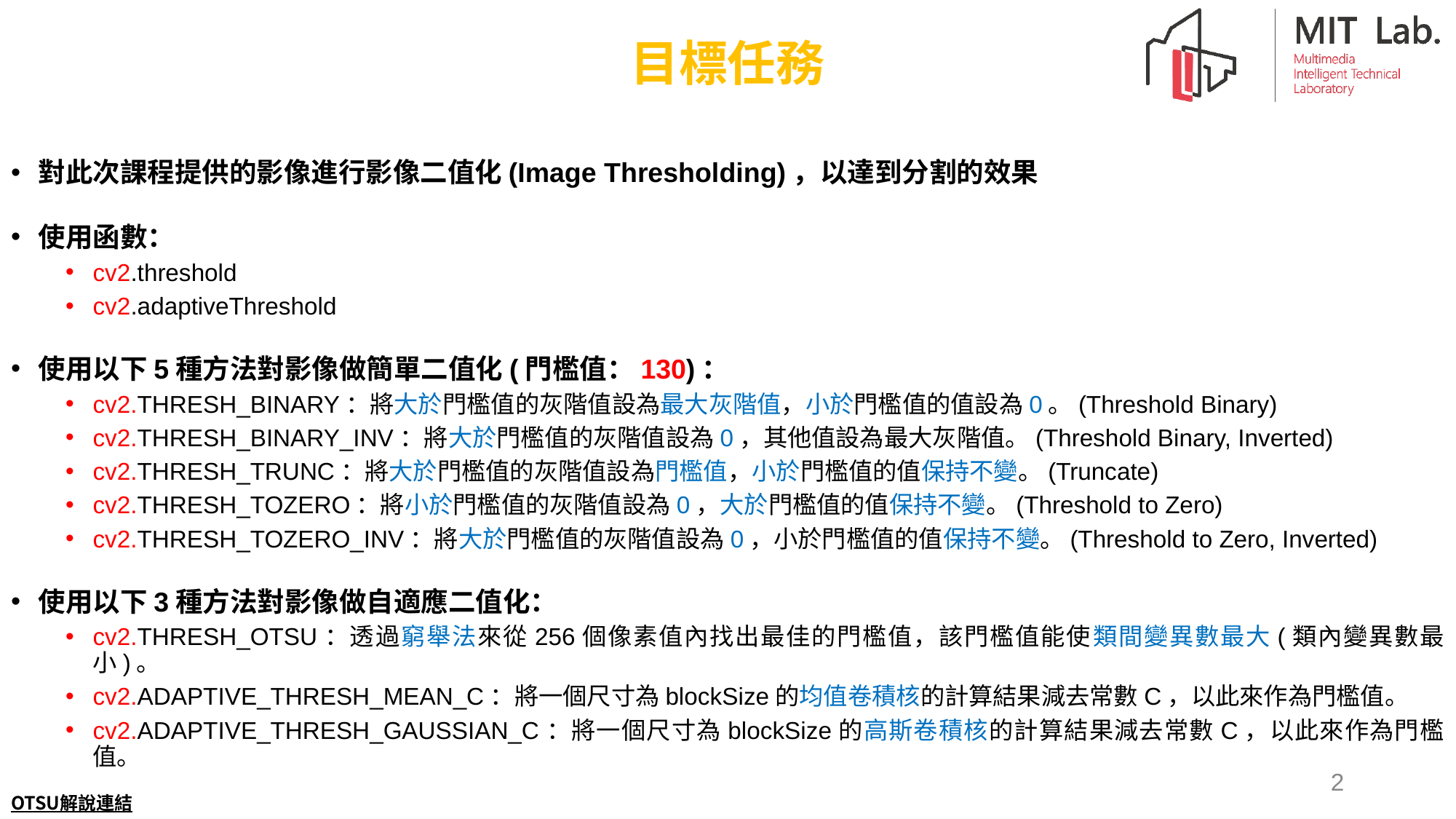

目標任務
對此次課程提供的影像進行影像二值化(Image Thresholding)，以達到分割的效果
使用函數：
cv2.threshold
cv2.adaptiveThreshold
使用以下5種方法對影像做簡單二值化(門檻值：130)：
cv2.THRESH_BINARY：將大於門檻值的灰階值設為最大灰階值，小於門檻值的值設為0。(Threshold Binary)
cv2.THRESH_BINARY_INV：將大於門檻值的灰階值設為0，其他值設為最大灰階值。(Threshold Binary, Inverted)
cv2.THRESH_TRUNC：將大於門檻值的灰階值設為門檻值，小於門檻值的值保持不變。(Truncate)
cv2.THRESH_TOZERO：將小於門檻值的灰階值設為0，大於門檻值的值保持不變。(Threshold to Zero)
cv2.THRESH_TOZERO_INV：將大於門檻值的灰階值設為0，小於門檻值的值保持不變。(Threshold to Zero, Inverted)
使用以下3種方法對影像做自適應二值化：
cv2.THRESH_OTSU：透過窮舉法來從256個像素值內找出最佳的門檻值，該門檻值能使類間變異數最大(類內變異數最小)。
cv2.ADAPTIVE_THRESH_MEAN_C：將一個尺寸為blockSize的均值卷積核的計算結果減去常數C，以此來作為門檻值。
cv2.ADAPTIVE_THRESH_GAUSSIAN_C：將一個尺寸為blockSize的高斯卷積核的計算結果減去常數C，以此來作為門檻值。
2
OTSU解說連結